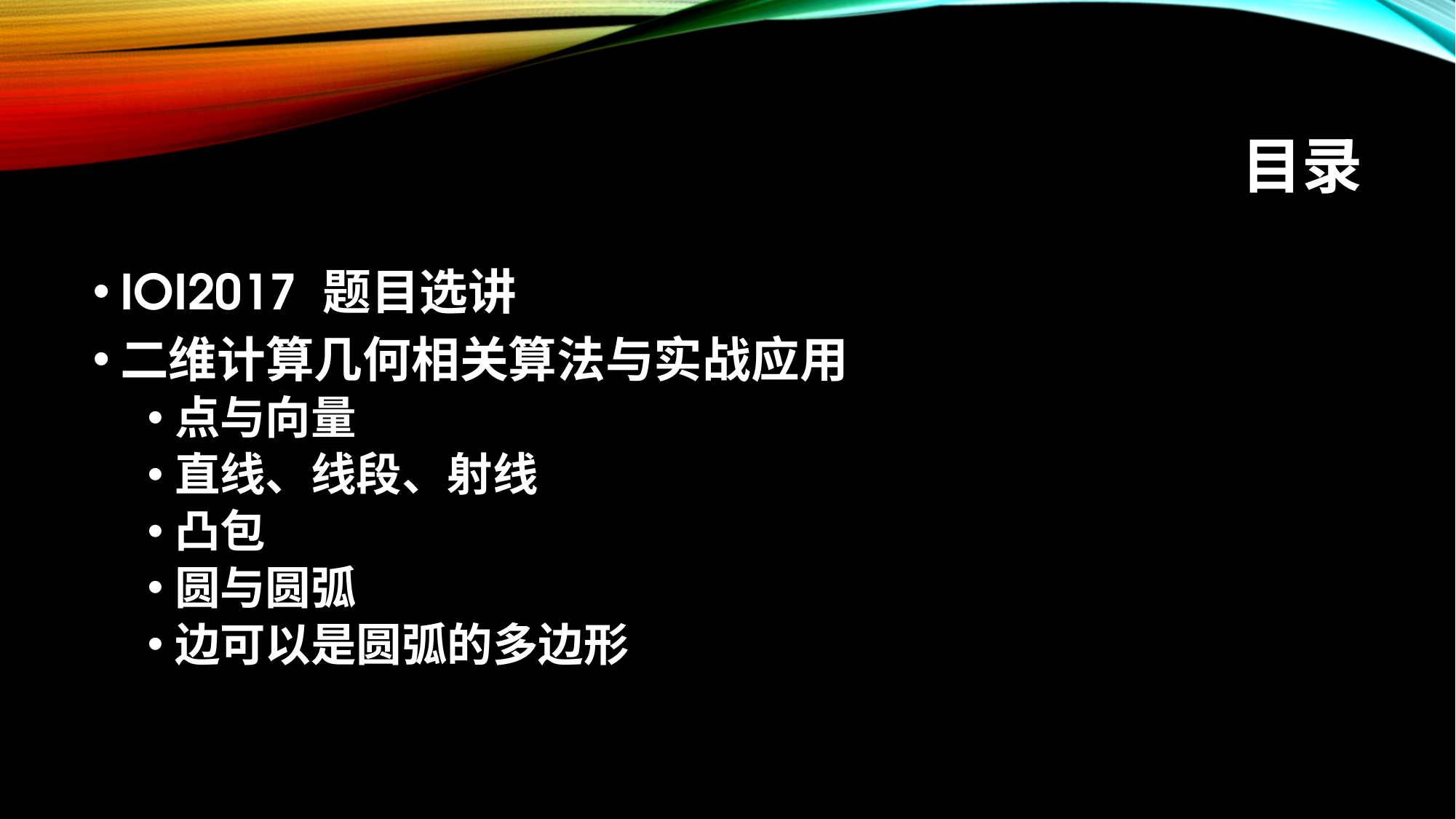

# 目录
IOI2017 题目选讲
二维计算几何相关算法与实战应用
点与向量
直线、线段、射线
凸包
圆与圆弧
边可以是圆弧的多边形